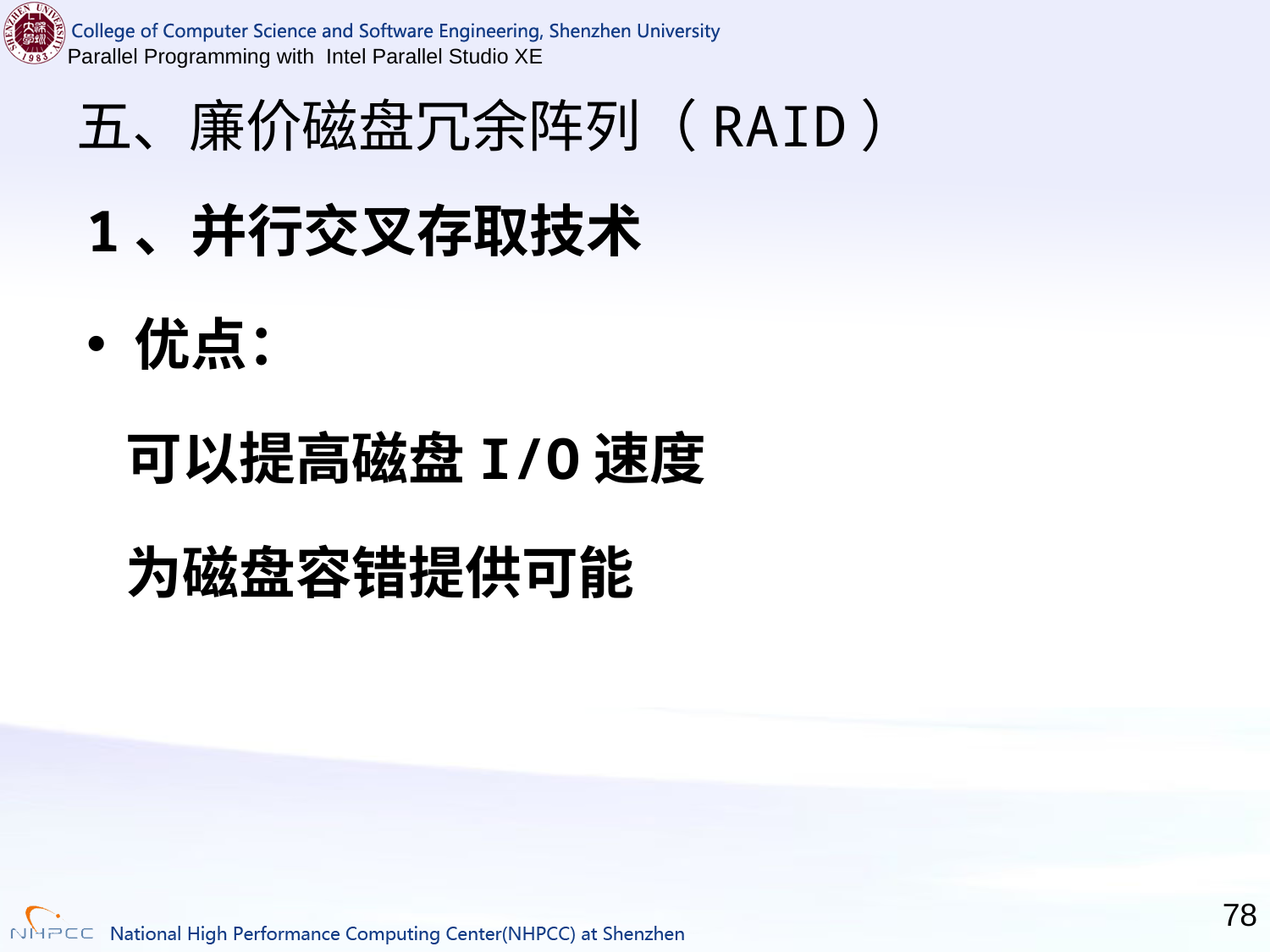

# 五、廉价磁盘冗余阵列（RAID）
1、并行交叉存取技术
优点：
  可以提高磁盘I/O速度
  为磁盘容错提供可能
78